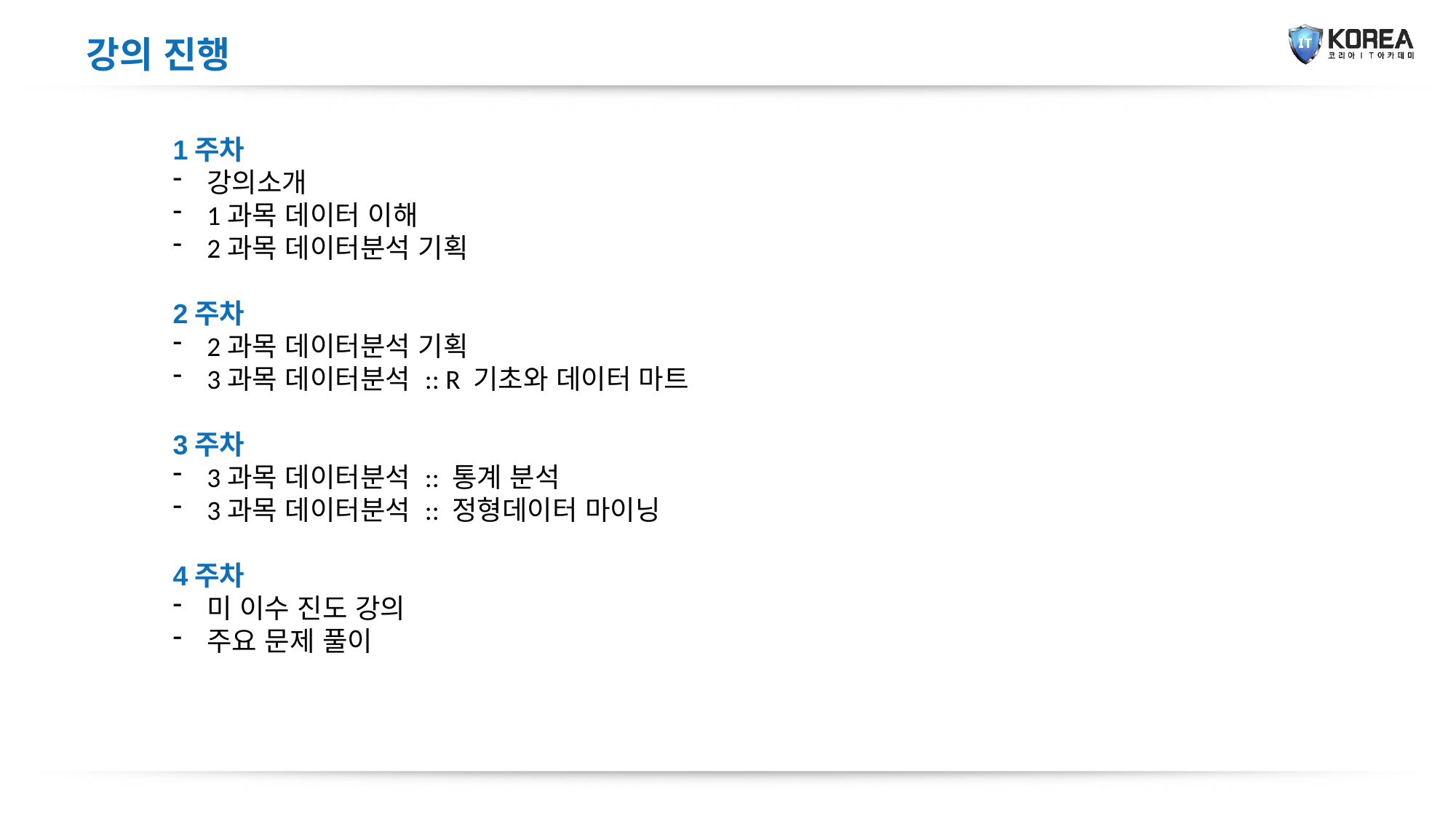

강의 진행
1주차
강의소개
1과목 데이터 이해
2과목 데이터분석 기획

2주차
2과목 데이터분석 기획
3과목 데이터분석 :: R 기초와 데이터 마트

3주차
3과목 데이터분석 :: 통계 분석
3과목 데이터분석 :: 정형데이터 마이닝

4주차
미 이수 진도 강의
주요 문제 풀이